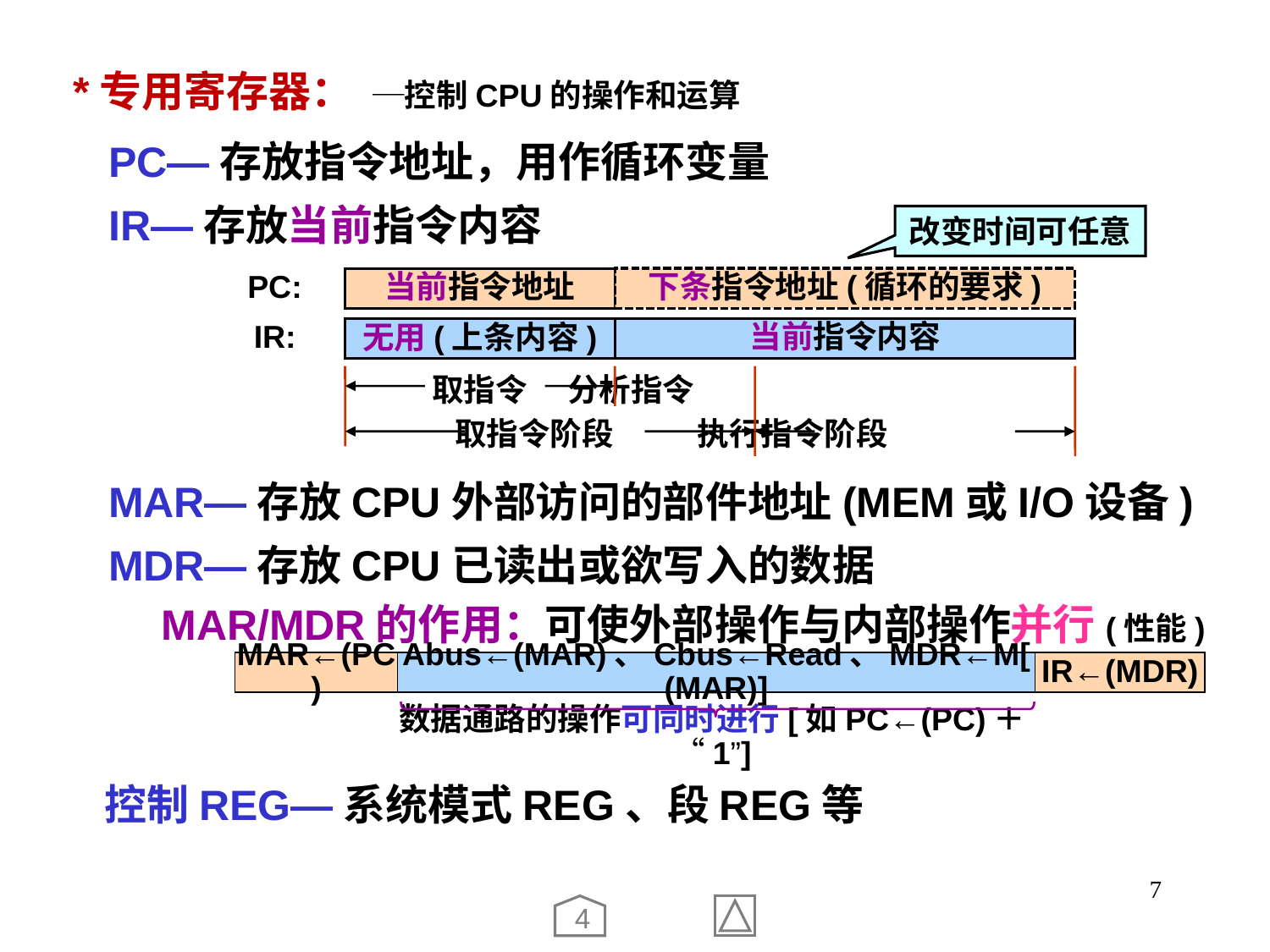

*专用寄存器：  ─控制CPU的操作和运算
      PC—存放指令地址，用作循环变量
      IR—存放当前指令内容
改变时间可任意
下条指令地址(循环的要求)
PC:
当前指令地址
IR:
当前指令内容

取指令      分析指令
   取指令阶段             执行指令阶段

无用(上条内容)

MAR←(PC)
IR←(MDR)
Abus←(MAR)、Cbus←Read、MDR←M[(MAR)]
数据通路的操作可同时进行[如PC←(PC)＋“1”]
      MAR—存放CPU外部访问的部件地址(MEM或I/O设备)
      MDR—存放CPU已读出或欲写入的数据
         MAR/MDR的作用：可使外部操作与内部操作并行(性能)
      控制REG—系统模式REG、段REG等
7

4